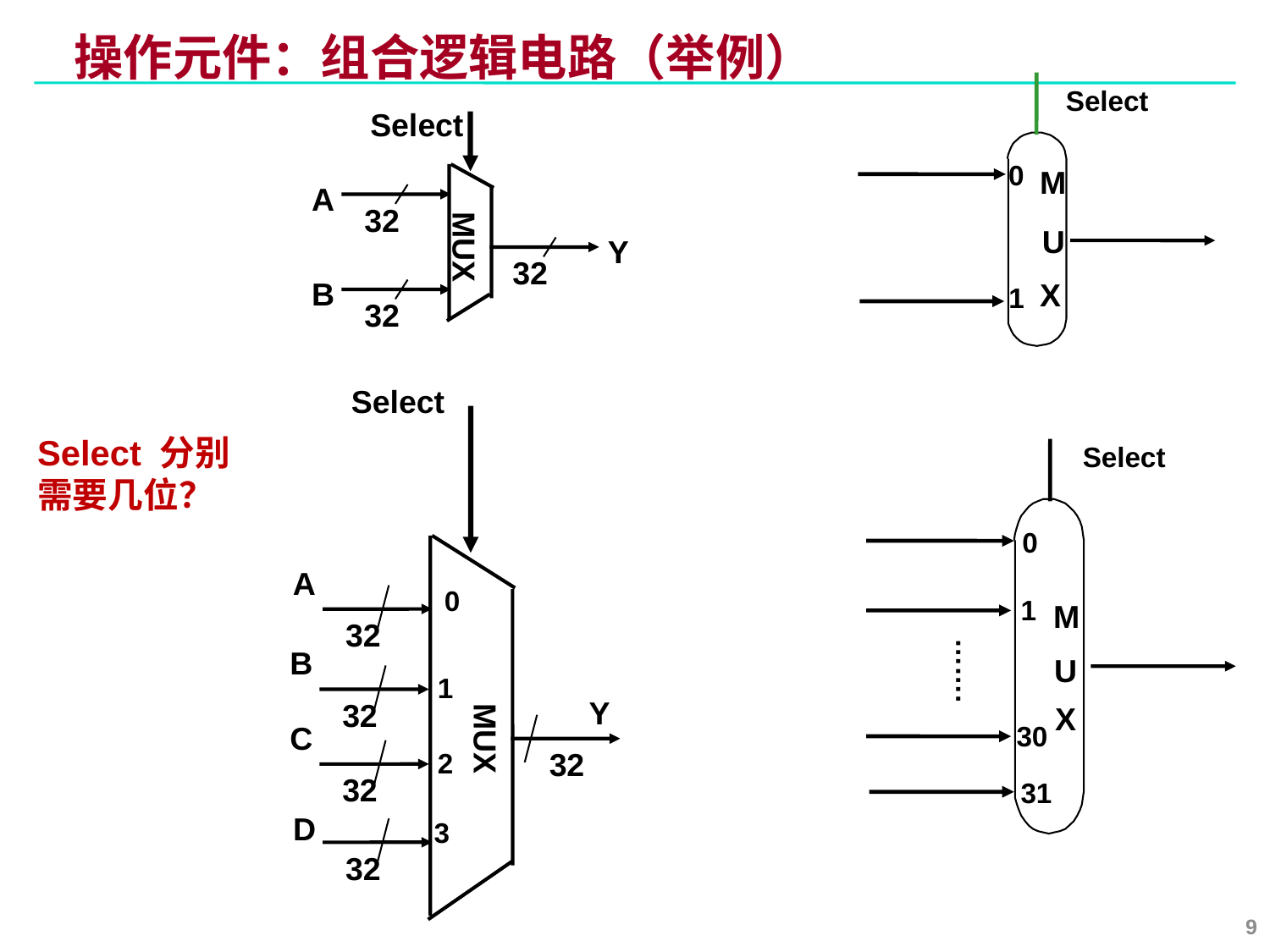

操作元件：组合逻辑电路（举例）

Select
Select

A

32
MUX
Y

32
B

32

0
M

U

1
X

Select

A

32
MUX
Y

32
D

32

Select 分别
需要几位？
Select

0

0
1
M

…….
B
U
1

32
X
30
C

2

32
31

3
9